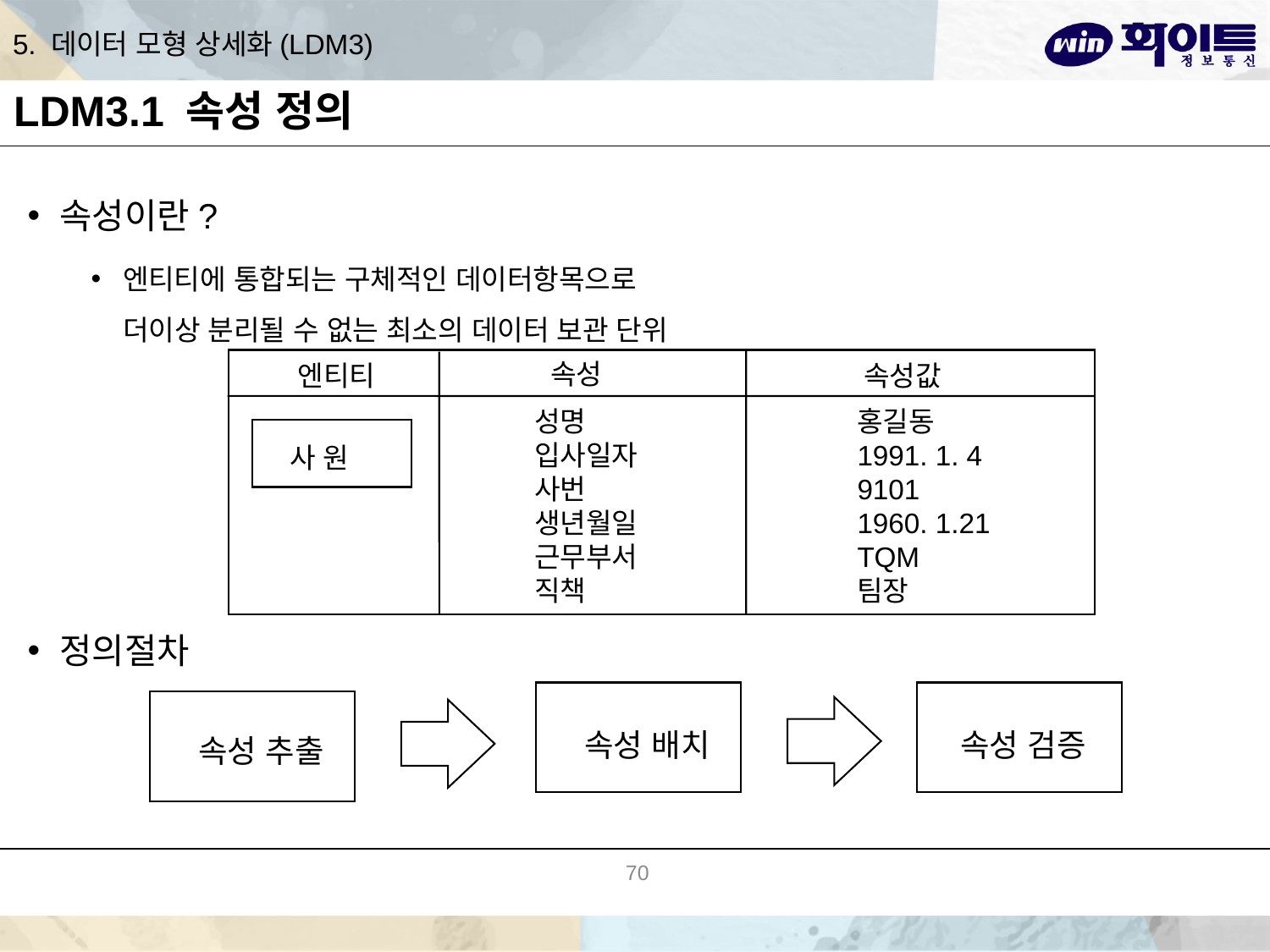

# 5. 데이터 모형 상세화(LDM3)
LDM3.1 속성 정의
속성이란?
엔티티에 통합되는 구체적인 데이터항목으로
더이상 분리될 수 없는 최소의 데이터 보관 단위

정의절차

속성
엔티티

속성값

성명
입사일자
사번
생년월일
근무부서
직책
홍길동
1991. 1. 4
9101
1960. 1.21
TQM
팀장

사 원

속성 배치
속성 검증
속성 추출
70